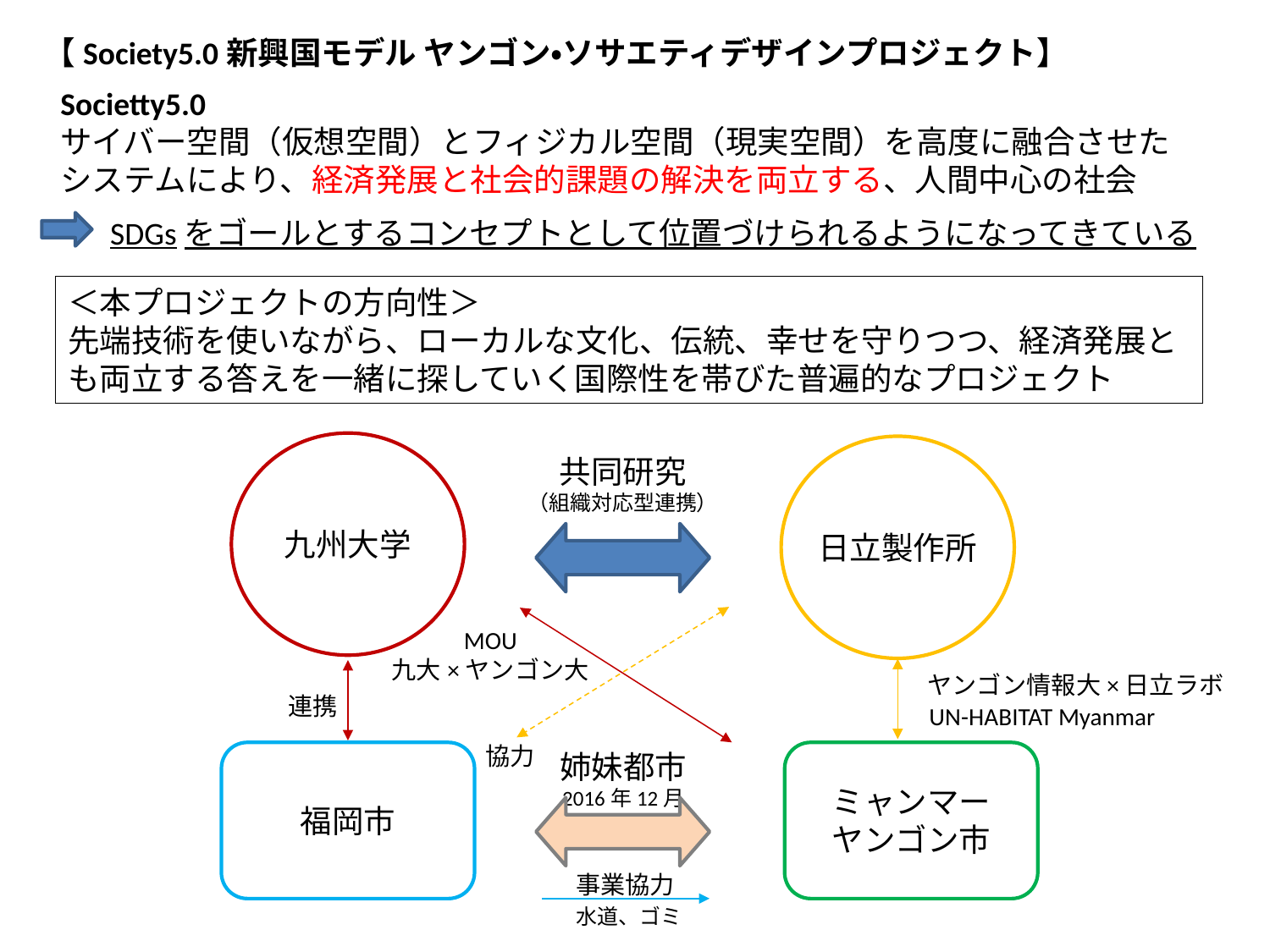

【Society5.0新興国モデル ヤンゴン・ソサエティデザインプロジェクト】
Societty5.0
サイバー空間（仮想空間）とフィジカル空間（現実空間）を高度に融合させた
システムにより、経済発展と社会的課題の解決を両立する、人間中心の社会
SDGsをゴールとするコンセプトとして位置づけられるようになってきている

＜本プロジェクトの方向性＞
先端技術を使いながら、ローカルな文化、伝統、幸せを守りつつ、経済発展とも両立する答えを一緒に探していく国際性を帯びた普遍的なプロジェクト

九州大学

日立製作所
共同研究
（組織対応型連携）

MOU
九大×ヤンゴン大
ヤンゴン情報大×日立ラボ
連携
UN-HABITAT Myanmar
協力
姉妹都市
2016年12月

福岡市

ミャンマー
ヤンゴン市

事業協力
水道、ゴミ